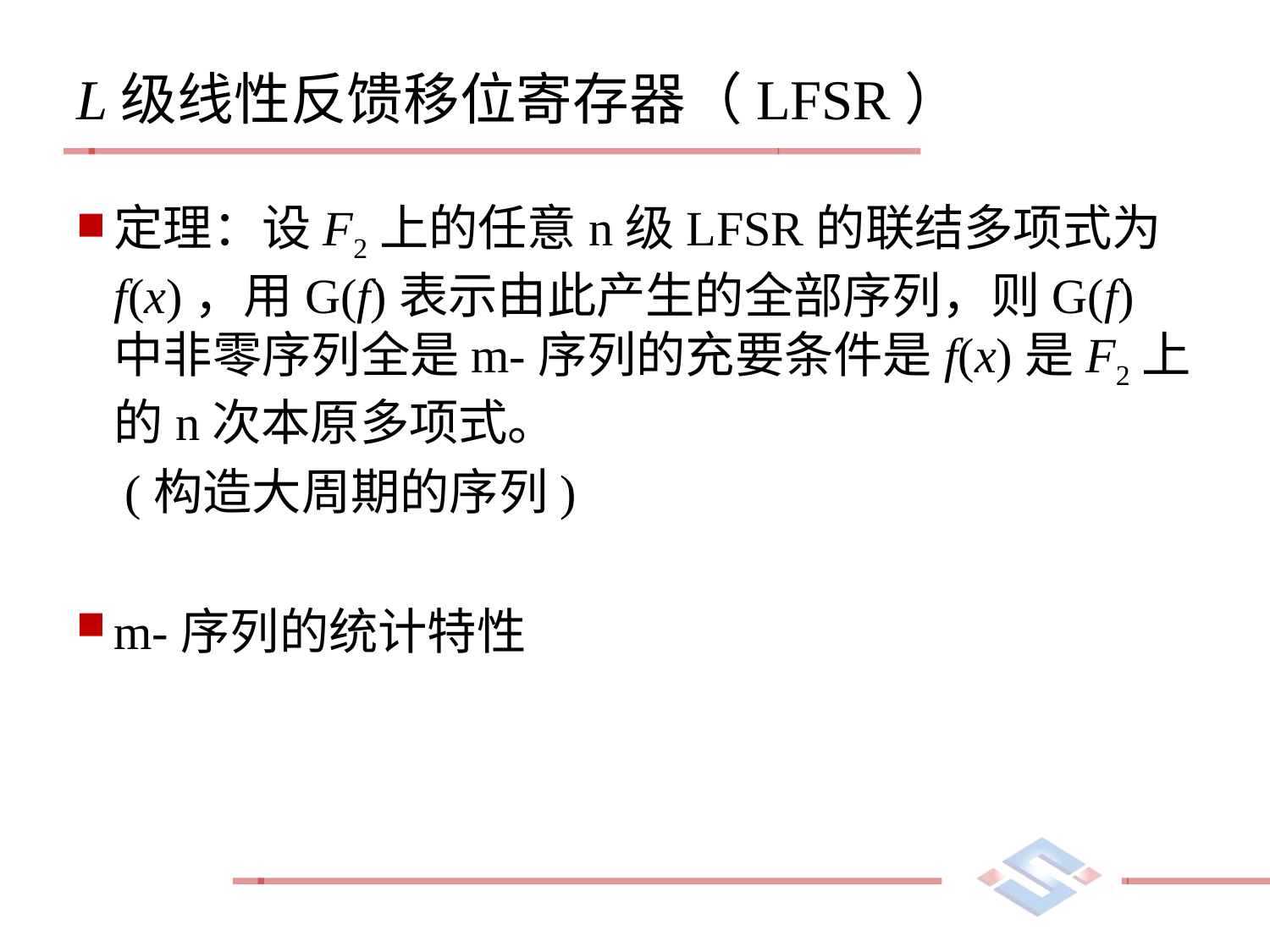

# L级线性反馈移位寄存器（LFSR）
定理：设F2上的任意n级LFSR的联结多项式为f(x)，用G(f)表示由此产生的全部序列，则G(f)中非零序列全是m-序列的充要条件是f(x)是F2上的n次本原多项式。
    (构造大周期的序列)

m-序列的统计特性